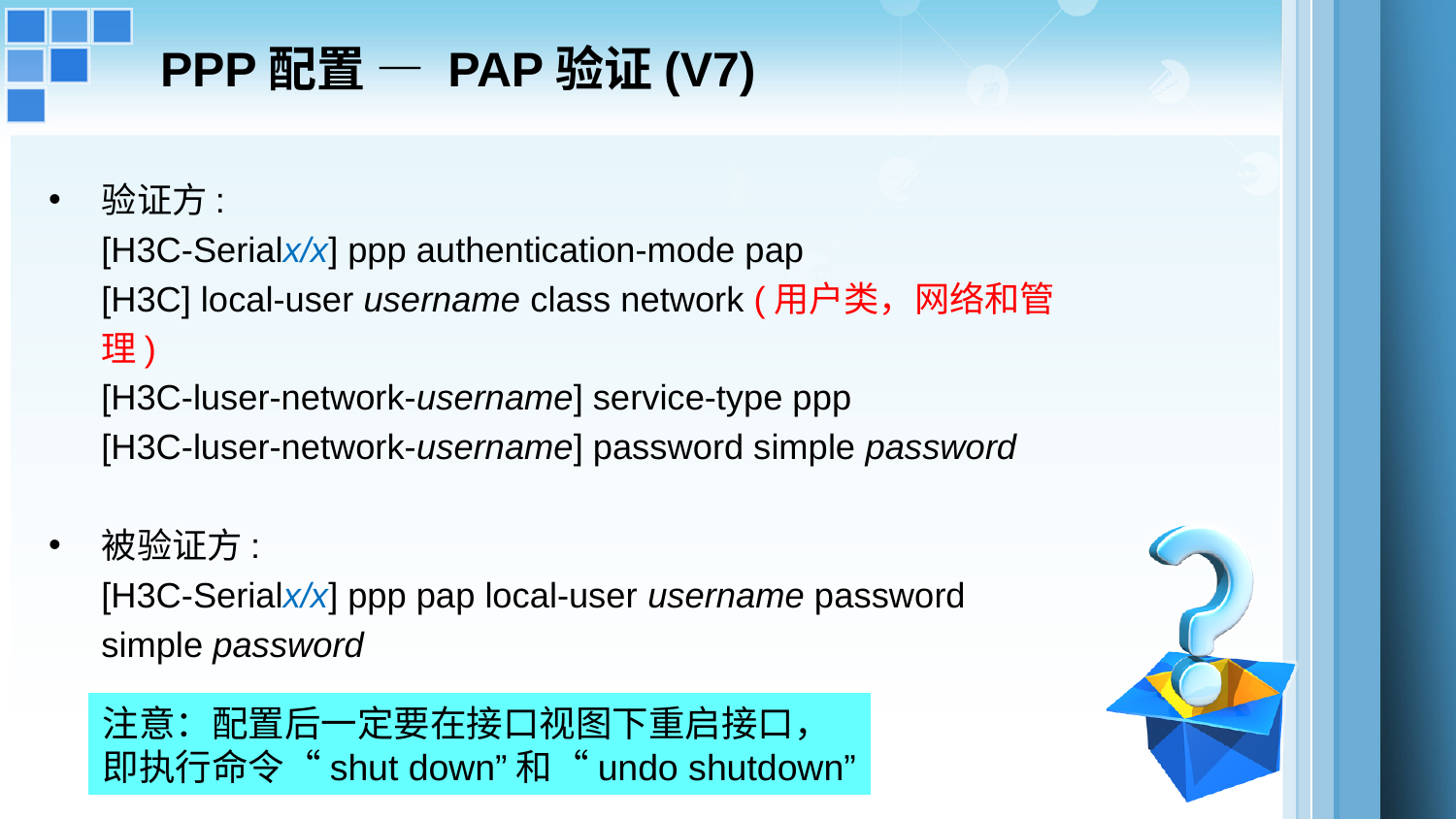

# PPP配置 — PAP验证(V7)
验证方:
[H3C-Serialx/x] ppp authentication-mode pap
[H3C] local-user username class network (用户类，网络和管
理)
[H3C-luser-network-username] service-type ppp
[H3C-luser-network-username] password simple password

被验证方:
[H3C-Serialx/x] ppp pap local-user username password
simple password
注意：配置后一定要在接口视图下重启接口，
即执行命令“shut down”和“undo shutdown”